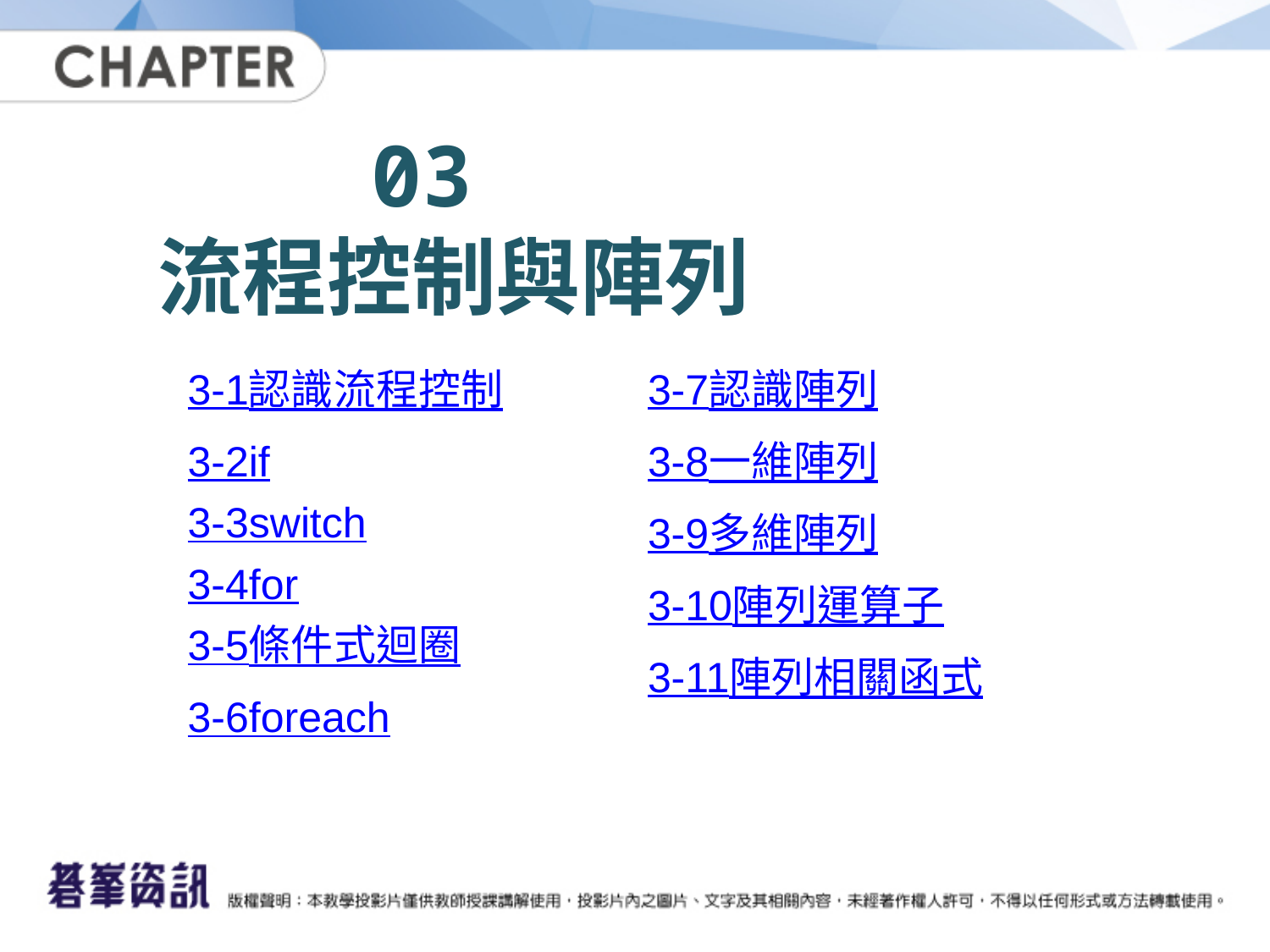

# 03 流程控制與陣列
3-1	認識流程控制
3-2	if
3-3	switch
3-4	for
3-5	條件式迴圈
3-6	foreach
3-7	認識陣列
3-8	一維陣列
3-9	多維陣列
3-10	陣列運算子
3-11	陣列相關函式